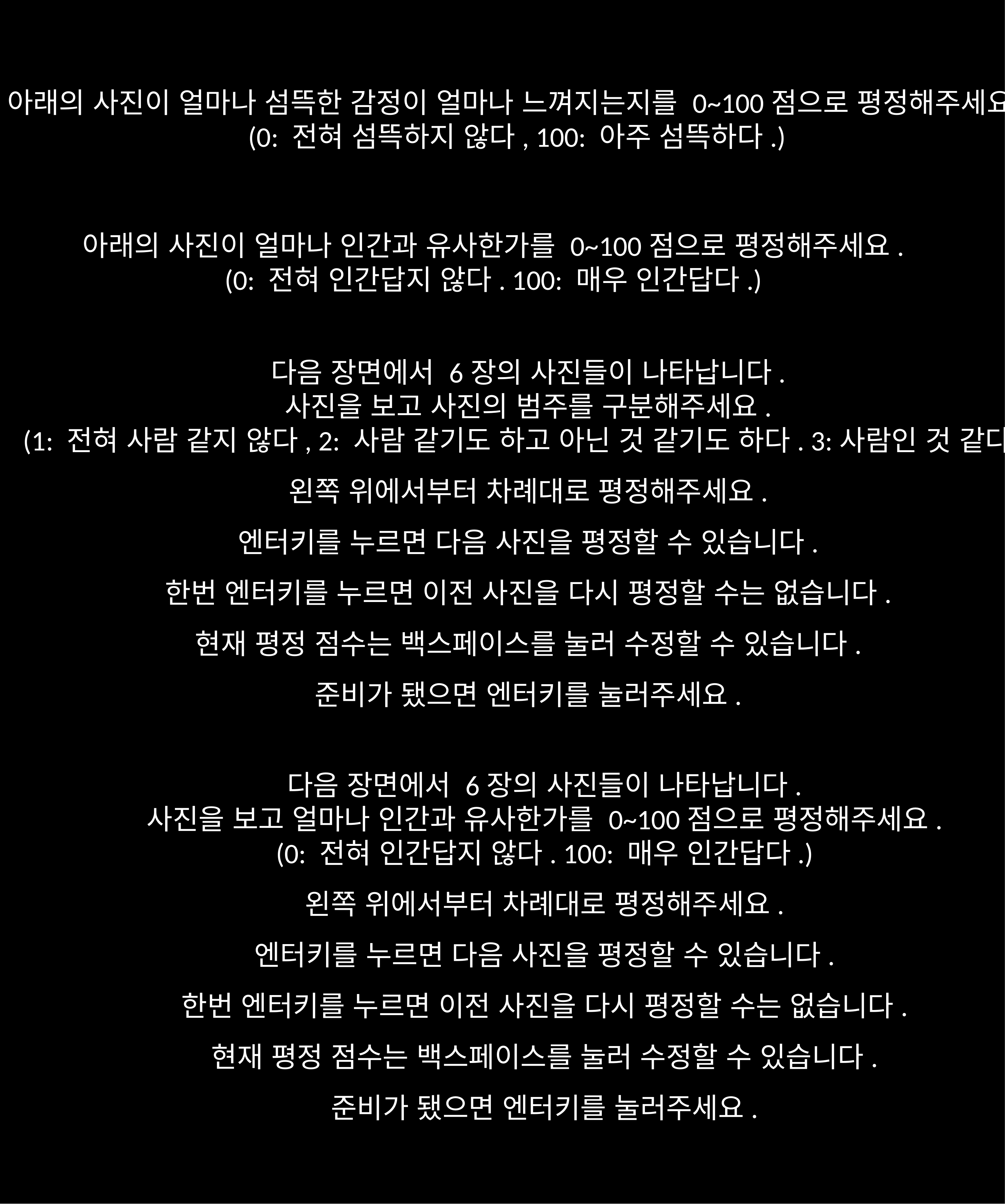

아래의 사진이 얼마나 섬뜩한 감정이 얼마나 느껴지는지를 0~100점으로 평정해주세요.
(0: 전혀 섬뜩하지 않다, 100: 아주 섬뜩하다.)
아래의 사진이 얼마나 인간과 유사한가를 0~100점으로 평정해주세요.
(0: 전혀 인간답지 않다. 100: 매우 인간답다.)
다음 장면에서 6장의 사진들이 나타납니다.
사진을 보고 사진의 범주를 구분해주세요.
(1: 전혀 사람 같지 않다, 2: 사람 같기도 하고 아닌 것 같기도 하다. 3:사람인 것 같다.)
왼쪽 위에서부터 차례대로 평정해주세요.
엔터키를 누르면 다음 사진을 평정할 수 있습니다.
한번 엔터키를 누르면 이전 사진을 다시 평정할 수는 없습니다.
현재 평정 점수는 백스페이스를 눌러 수정할 수 있습니다.
준비가 됐으면 엔터키를 눌러주세요.
다음 장면에서 6장의 사진들이 나타납니다.
사진을 보고 얼마나 인간과 유사한가를 0~100점으로 평정해주세요.
(0: 전혀 인간답지 않다. 100: 매우 인간답다.)
왼쪽 위에서부터 차례대로 평정해주세요.
엔터키를 누르면 다음 사진을 평정할 수 있습니다.
한번 엔터키를 누르면 이전 사진을 다시 평정할 수는 없습니다.
현재 평정 점수는 백스페이스를 눌러 수정할 수 있습니다.
준비가 됐으면 엔터키를 눌러주세요.